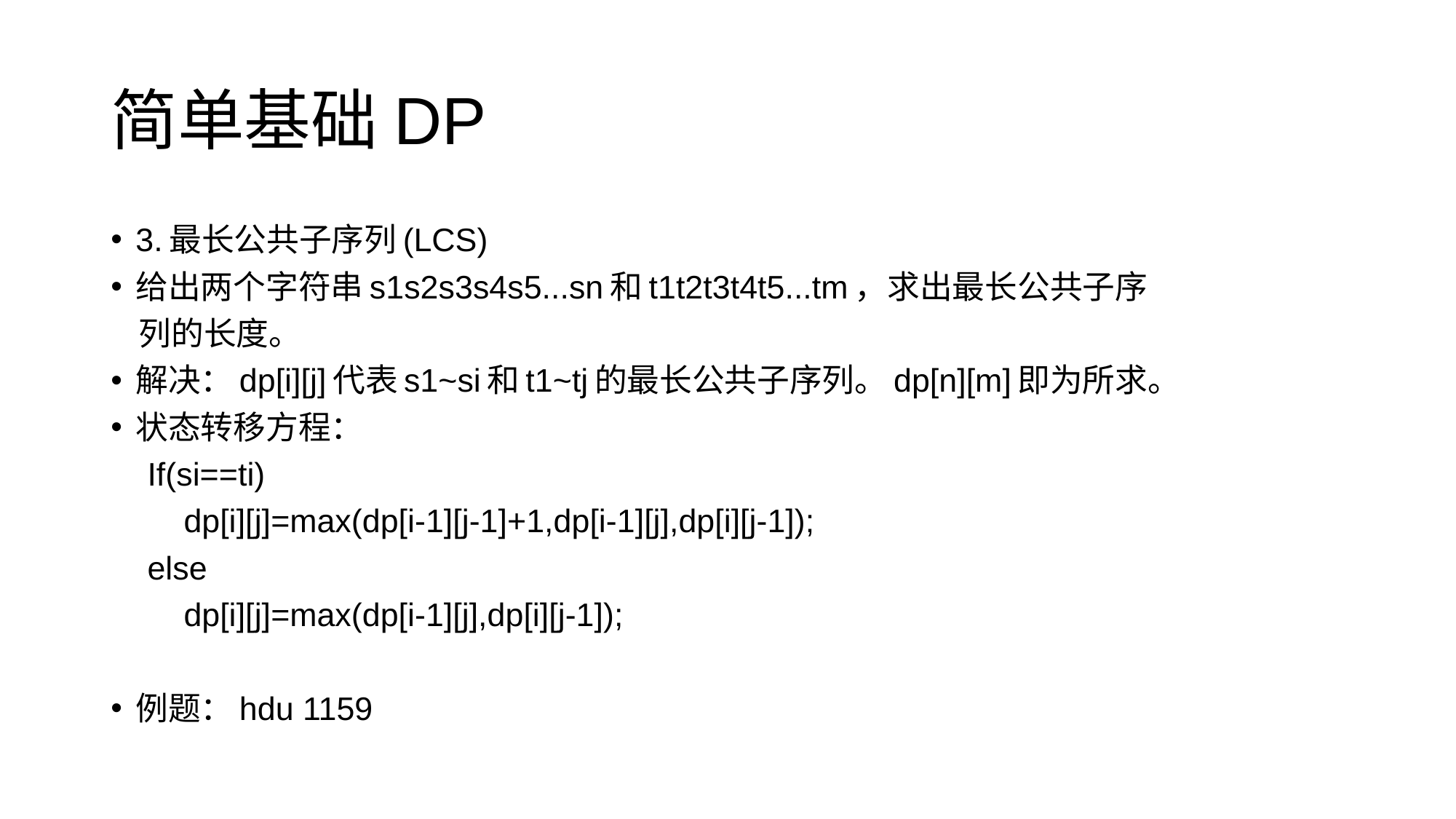

# 简单基础DP
3.最长公共子序列(LCS)
给出两个字符串s1s2s3s4s5...sn和t1t2t3t4t5...tm，求出最长公共子序
   列的长度。
解决：dp[i][j]代表s1~si和t1~tj的最长公共子序列。dp[n][m]即为所求。
状态转移方程：
    If(si==ti)
        dp[i][j]=max(dp[i-1][j-1]+1,dp[i-1][j],dp[i][j-1]);
    else
        dp[i][j]=max(dp[i-1][j],dp[i][j-1]);

例题：hdu 1159